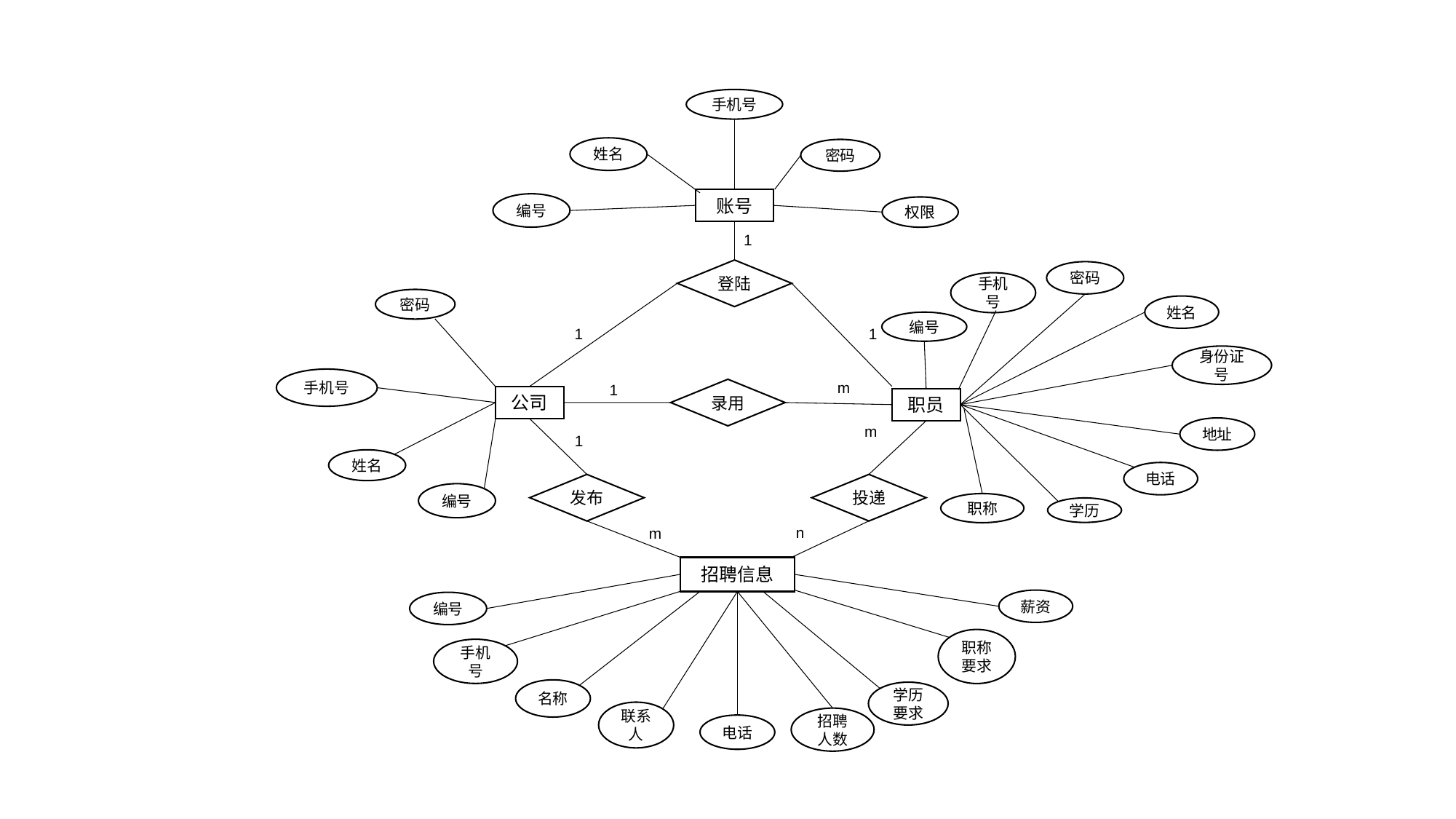

手机号
姓名
密码
账号
编号
权限
1
登陆
密码
手机号
密码
姓名
编号
1
1
身份证号
手机号
m
1
录用
公司
职员
m
地址
1
姓名
电话
发布
投递
编号
职称
学历
n
m
招聘信息
薪资
编号
职称要求
手机号
名称
学历要求
联系人
招聘人数
电话